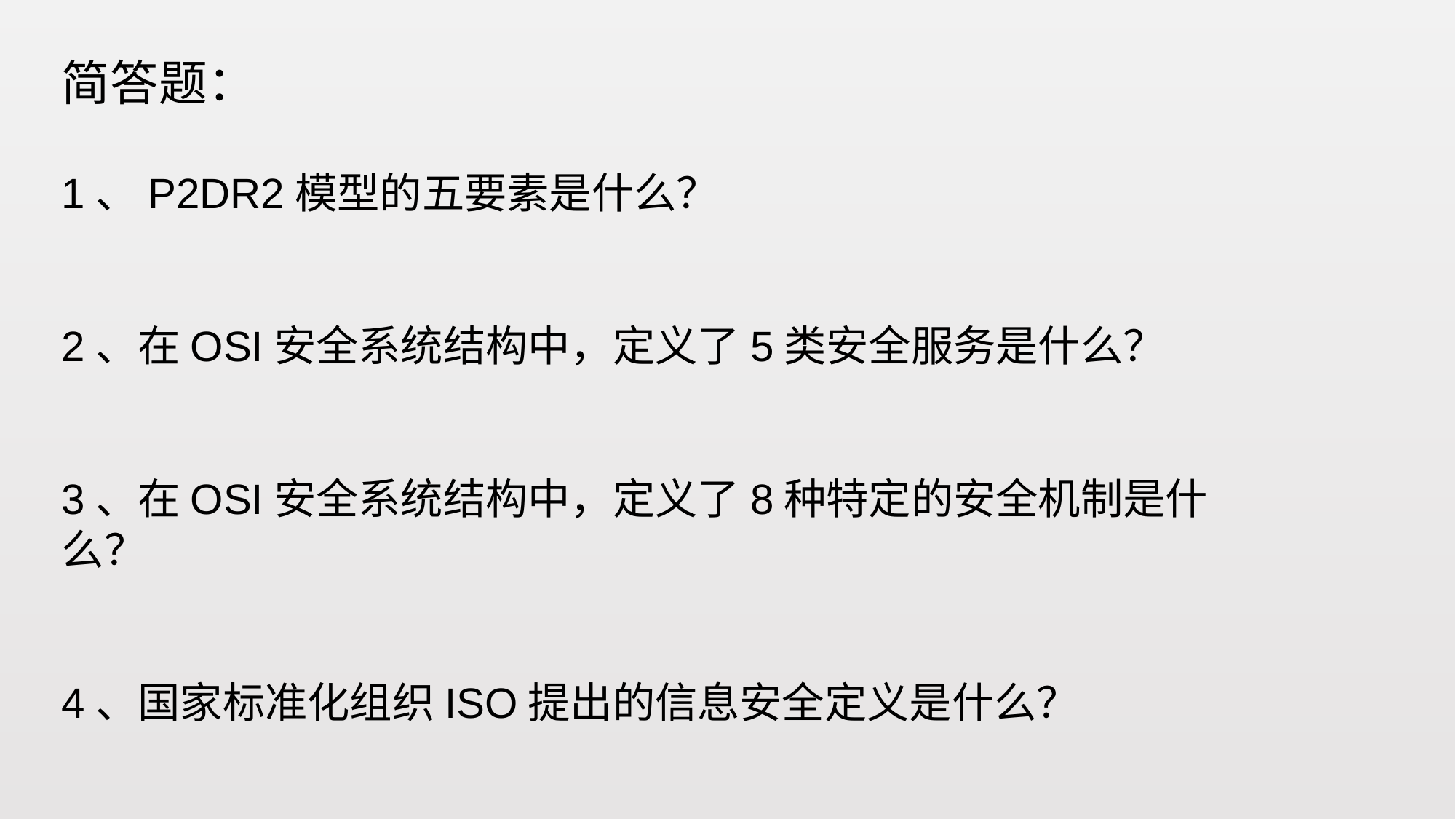

简答题：
1、P2DR2模型的五要素是什么？

2、在OSI安全系统结构中，定义了5类安全服务是什么？

3、在OSI安全系统结构中，定义了8种特定的安全机制是什么？

4、国家标准化组织ISO提出的信息安全定义是什么？